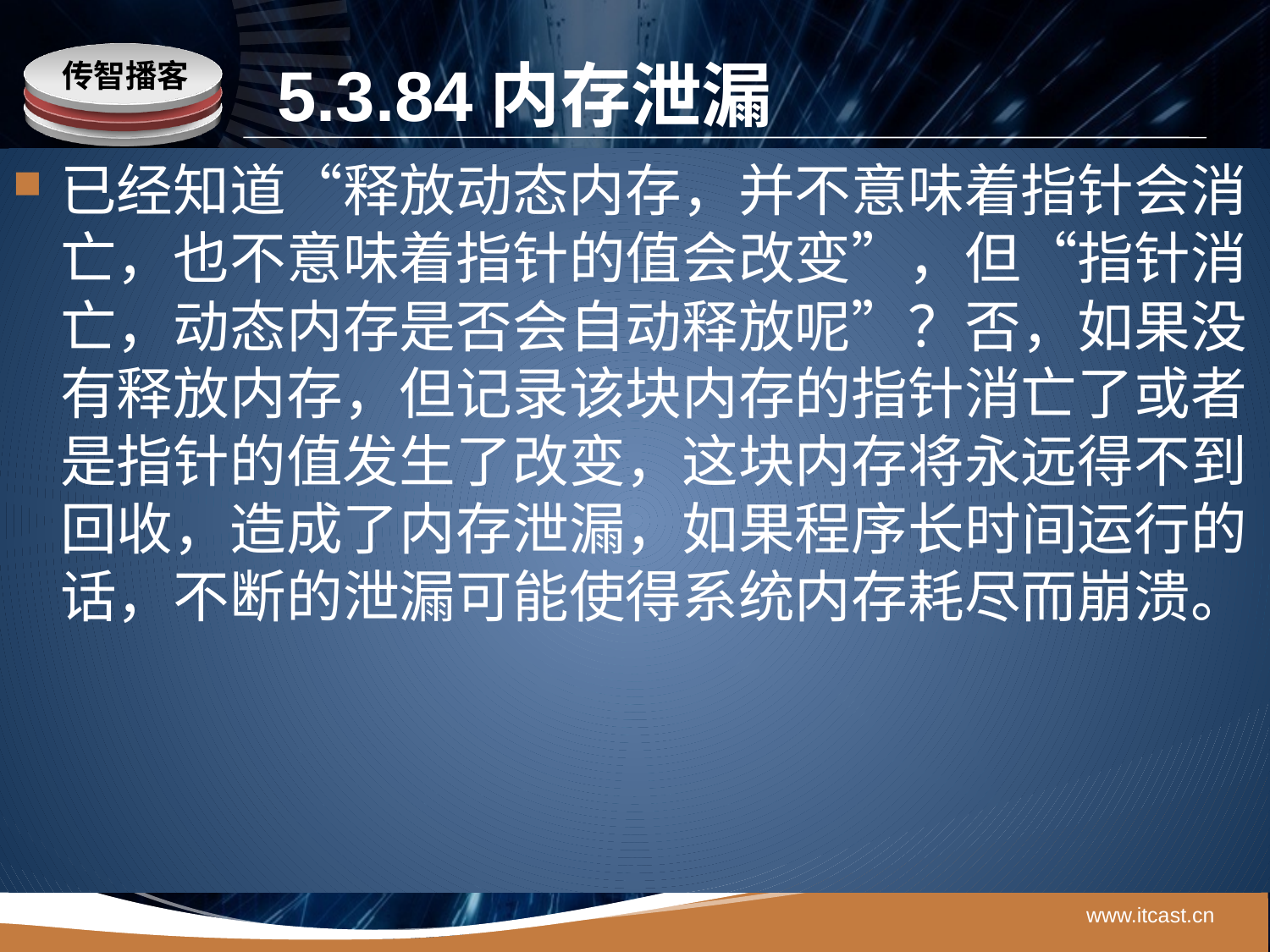

# 5.3.84内存泄漏
已经知道“释放动态内存，并不意味着指针会消亡，也不意味着指针的值会改变”，但“指针消亡，动态内存是否会自动释放呢”？否，如果没有释放内存，但记录该块内存的指针消亡了或者是指针的值发生了改变，这块内存将永远得不到回收，造成了内存泄漏，如果程序长时间运行的话，不断的泄漏可能使得系统内存耗尽而崩溃。
www.itcast.cn